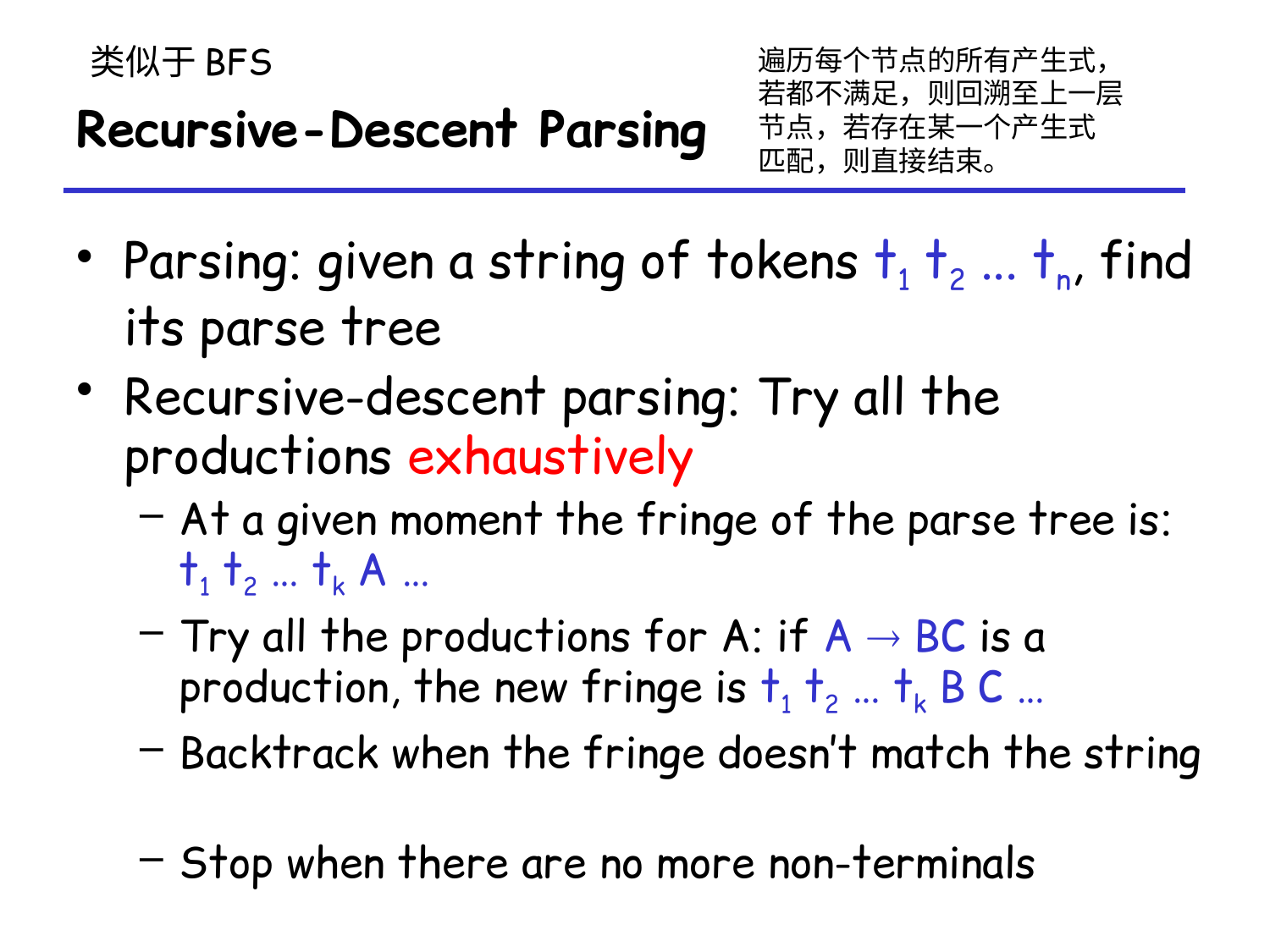

类似于BFS
遍历每个节点的所有产生式，
若都不满足，则回溯至上一层
节点，若存在某一个产生式
匹配，则直接结束。
# Recursive-Descent Parsing
Parsing: given a string of tokens t1 t2 ... tn, find its parse tree
Recursive-descent parsing: Try all the productions exhaustively
At a given moment the fringe of the parse tree is: t1 t2 … tk A …
Try all the productions for A: if A → BC is a production, the new fringe is t1 t2 … tk B C …
Backtrack when the fringe doesn’t match the string
Stop when there are no more non-terminals
74